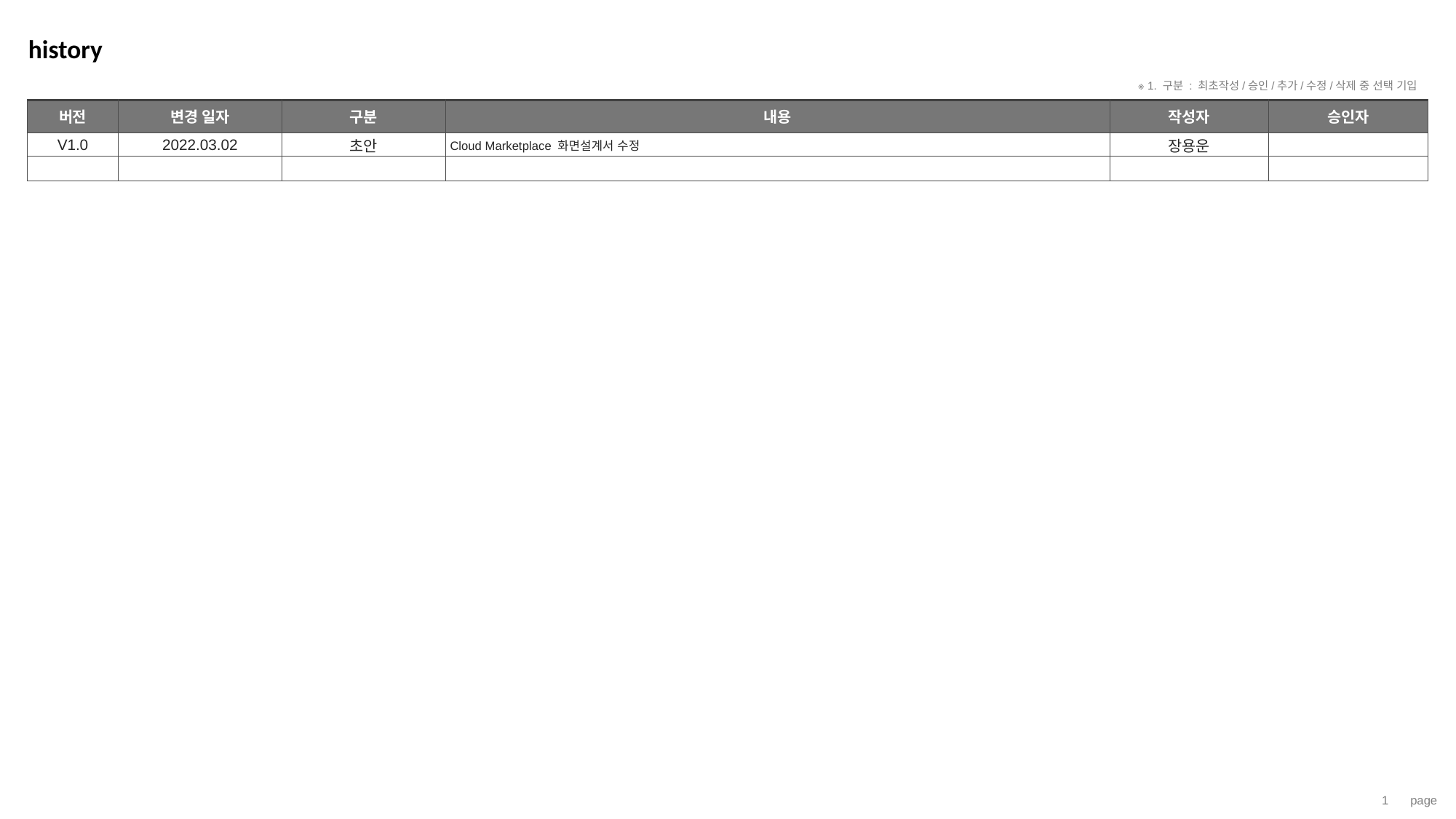

history
※ 1. 구분 : 최초작성/승인/추가/수정/삭제 중 선택 기입
| 버전 | 변경 일자 | 구분 | 내용 | 작성자 | 승인자 |
| --- | --- | --- | --- | --- | --- |
| V1.0 | 2022.03.02 | 초안 | Cloud Marketplace 화면설계서 수정 | 장용운 |  |
|  |  |  |  |  |  |